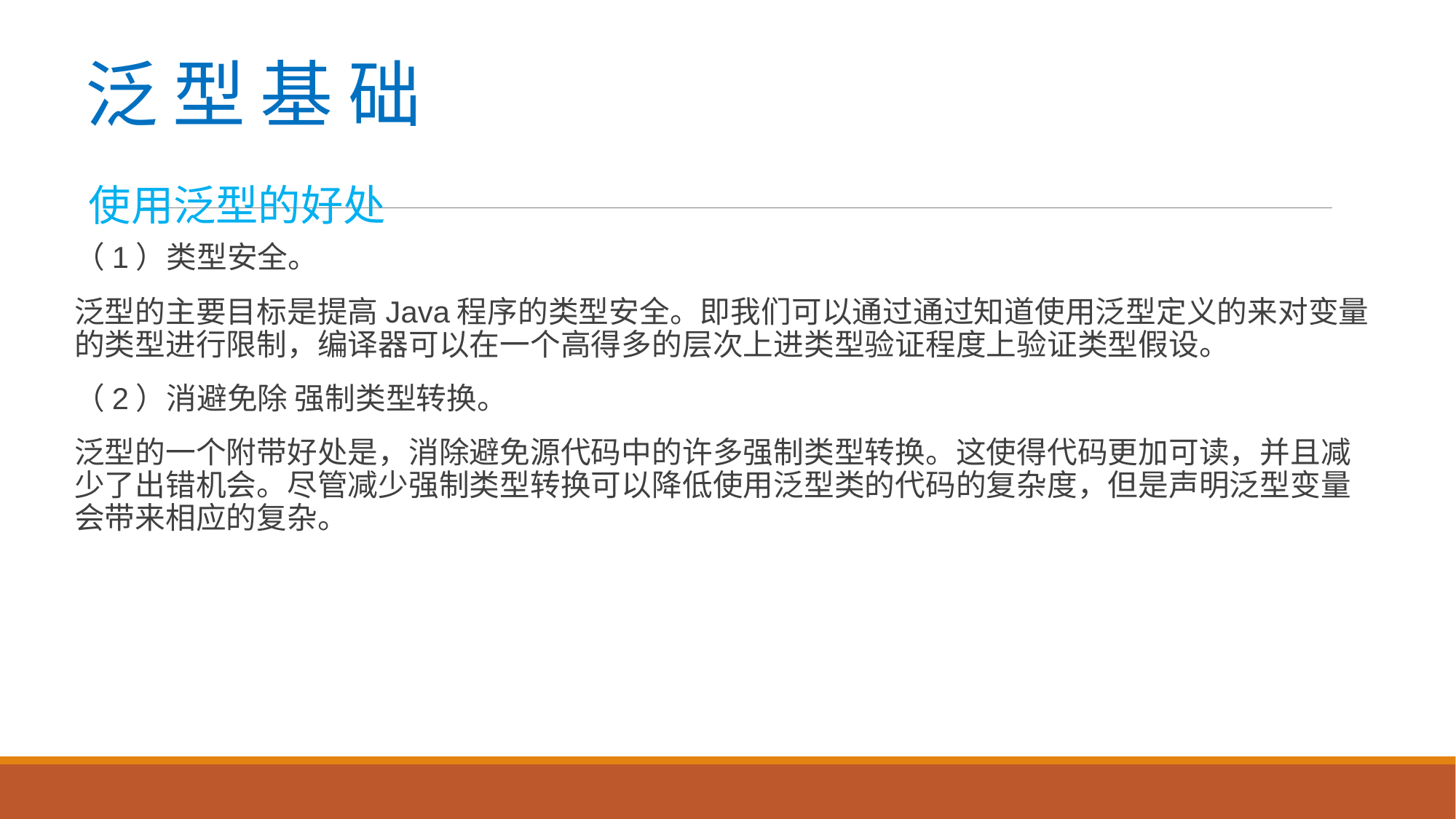

# 泛 型 基 础
使用泛型的好处
（1）类型安全。
泛型的主要目标是提高Java程序的类型安全。即我们可以通过通过知道使用泛型定义的来对变量的类型进行限制，编译器可以在一个高得多的层次上进类型验证程度上验证类型假设。
（2）消避免除 强制类型转换。
泛型的一个附带好处是，消除避免源代码中的许多强制类型转换。这使得代码更加可读，并且减少了出错机会。尽管减少强制类型转换可以降低使用泛型类的代码的复杂度，但是声明泛型变量会带来相应的复杂。